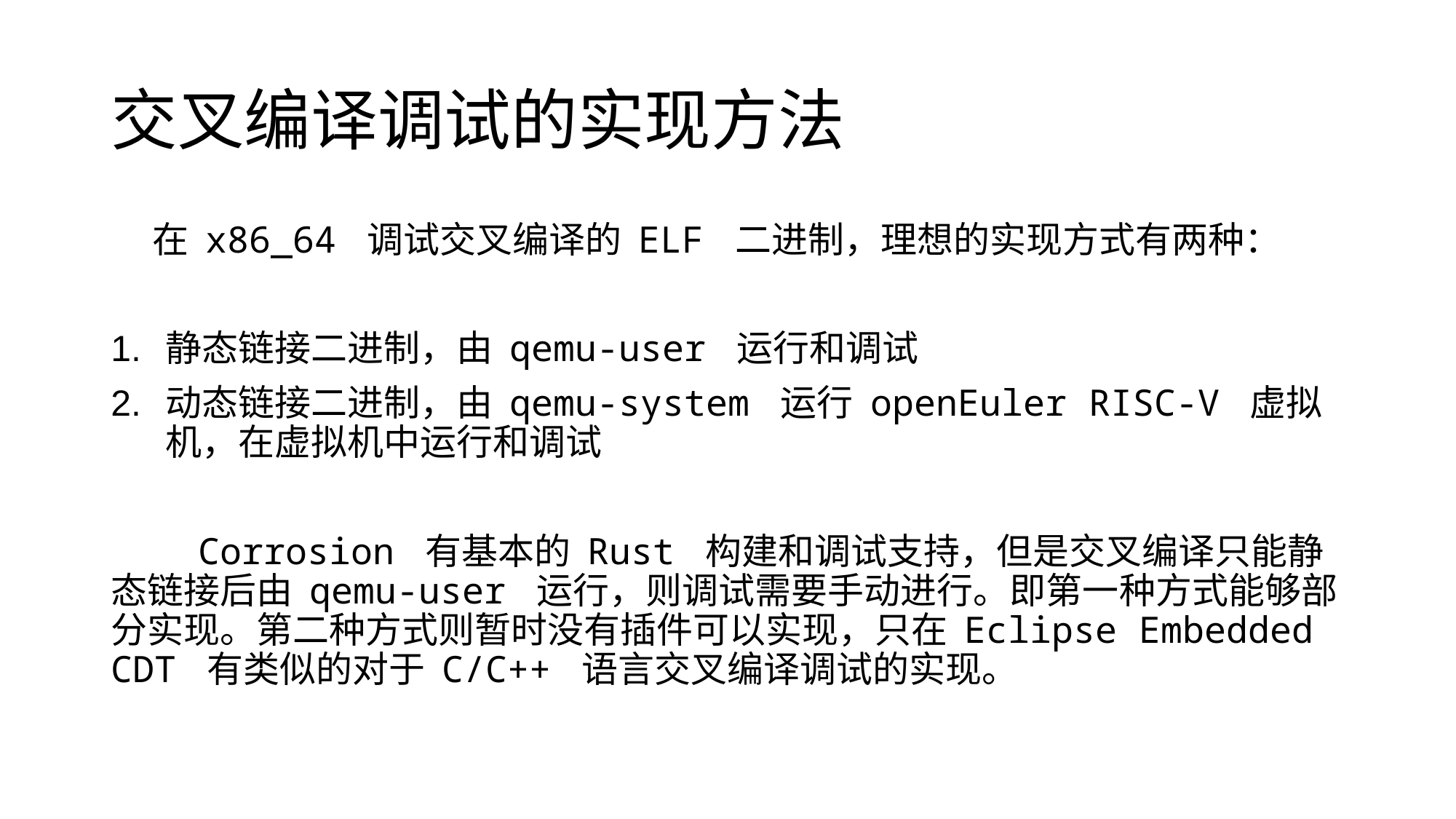

# 交叉编译调试的实现方法
    在 x86_64 调试交叉编译的 ELF 二进制，理想的实现方式有两种：

静态链接二进制，由 qemu-user 运行和调试
动态链接二进制，由 qemu-system 运行 openEuler RISC-V 虚拟机，在虚拟机中运行和调试

    Corrosion 有基本的 Rust 构建和调试支持，但是交叉编译只能静态链接后由 qemu-user 运行，则调试需要手动进行。即第一种方式能够部分实现。第二种方式则暂时没有插件可以实现，只在 Eclipse Embedded CDT 有类似的对于 C/C++ 语言交叉编译调试的实现。